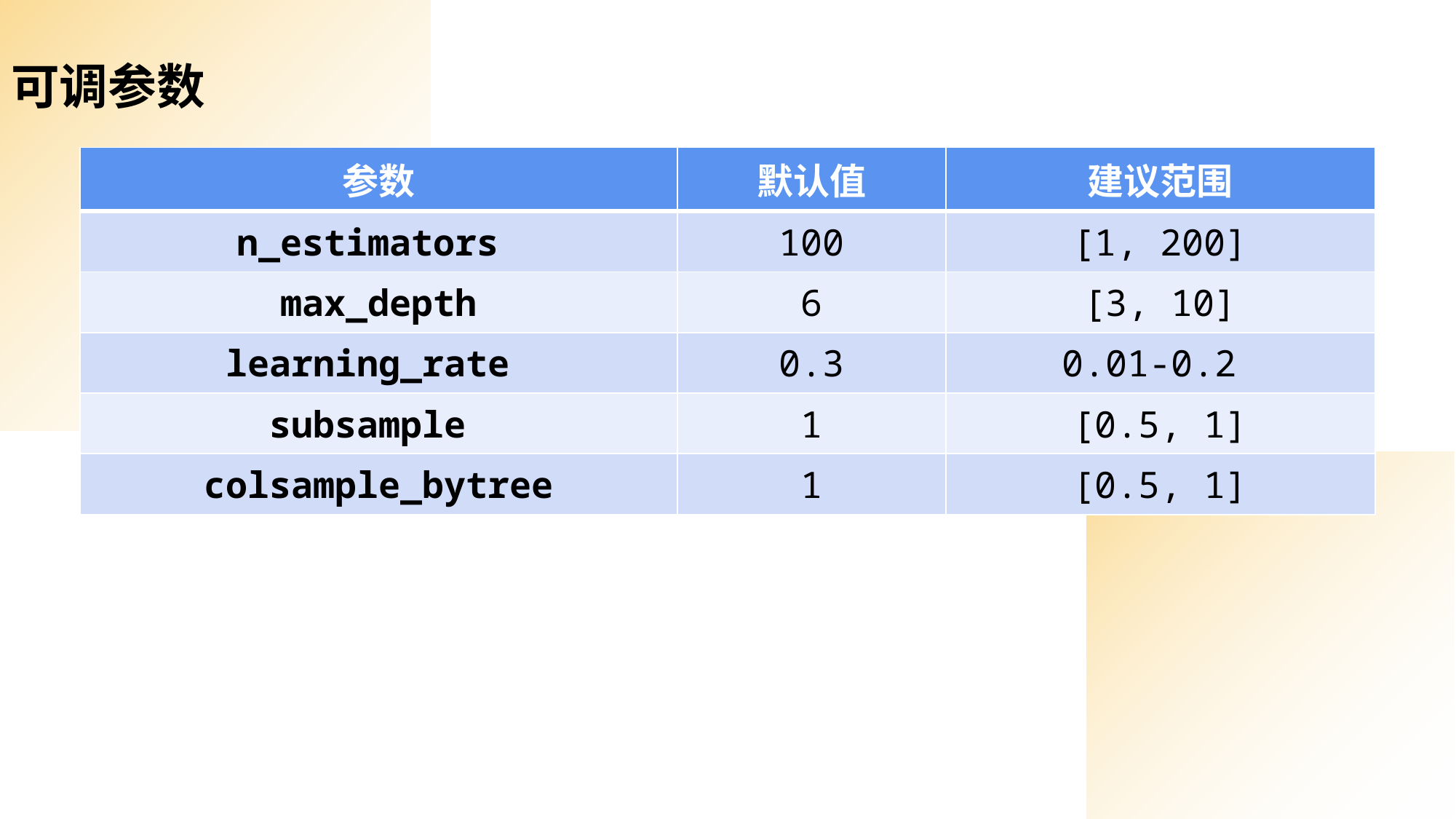

可调参数
| 参数 | 默认值 | 建议范围 |
| --- | --- | --- |
| n\_estimators | 100 | [1, 200] |
| max\_depth | 6 | [3, 10] |
| learning\_rate | 0.3 | 0.01-0.2 |
| subsample | 1 | [0.5, 1] |
| colsample\_bytree | 1 | [0.5, 1] |